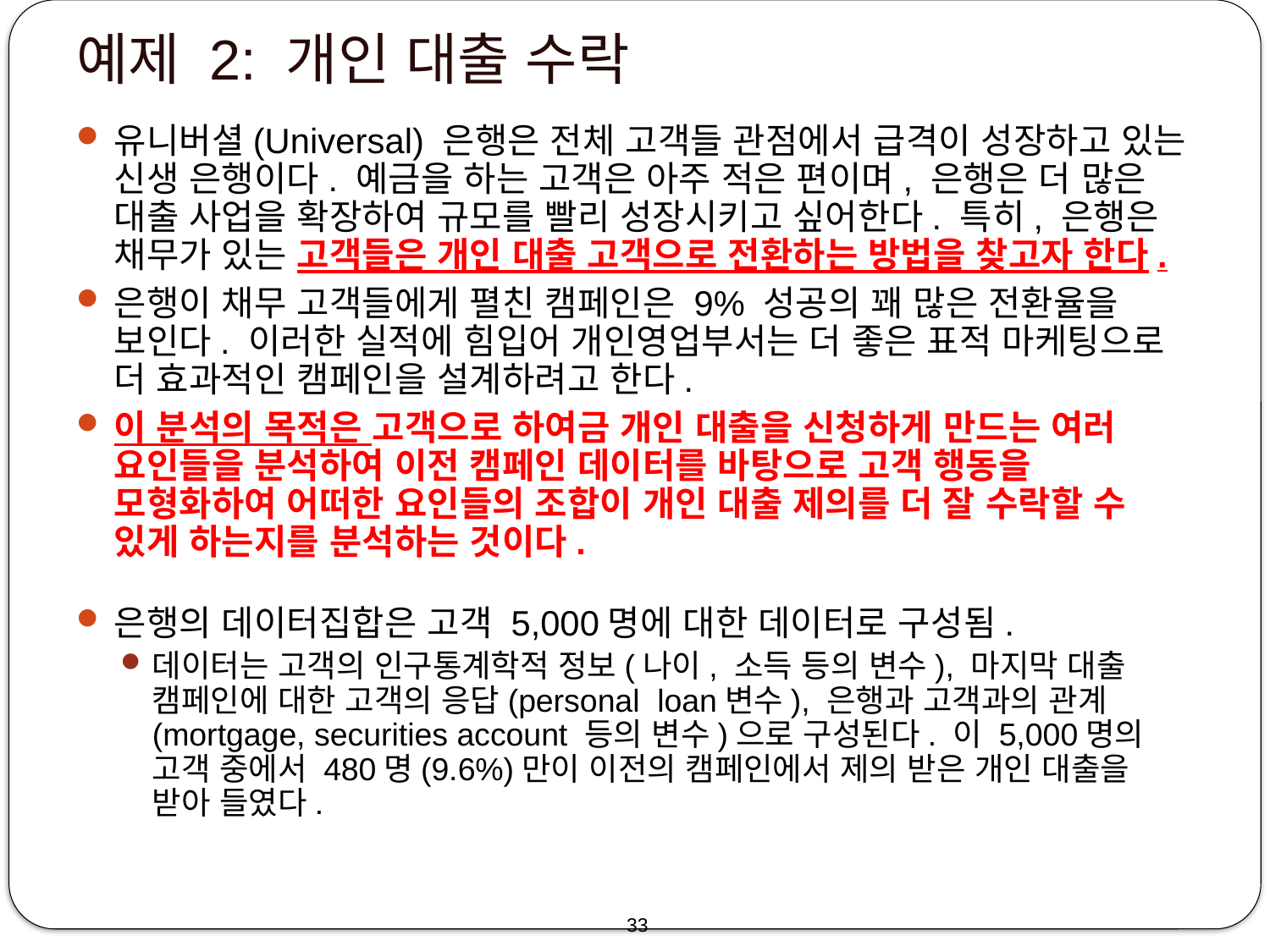

# 예제 2: 개인 대출 수락
유니버셜(Universal) 은행은 전체 고객들 관점에서 급격이 성장하고 있는 신생 은행이다. 예금을 하는 고객은 아주 적은 편이며, 은행은 더 많은 대출 사업을 확장하여 규모를 빨리 성장시키고 싶어한다. 특히, 은행은 채무가 있는 고객들은 개인 대출 고객으로 전환하는 방법을 찾고자 한다.
은행이 채무 고객들에게 펼친 캠페인은 9% 성공의 꽤 많은 전환율을 보인다. 이러한 실적에 힘입어 개인영업부서는 더 좋은 표적 마케팅으로 더 효과적인 캠페인을 설계하려고 한다.
이 분석의 목적은 고객으로 하여금 개인 대출을 신청하게 만드는 여러 요인들을 분석하여 이전 캠페인 데이터를 바탕으로 고객 행동을 모형화하여 어떠한 요인들의 조합이 개인 대출 제의를 더 잘 수락할 수 있게 하는지를 분석하는 것이다.

은행의 데이터집합은 고객 5,000명에 대한 데이터로 구성됨.
데이터는 고객의 인구통계학적 정보(나이, 소득 등의 변수), 마지막 대출 캠페인에 대한 고객의 응답(personal  loan변수), 은행과 고객과의 관계(mortgage, securities account 등의 변수)으로 구성된다. 이 5,000명의 고객 중에서 480명(9.6%)만이 이전의 캠페인에서 제의 받은 개인 대출을 받아 들였다.
33